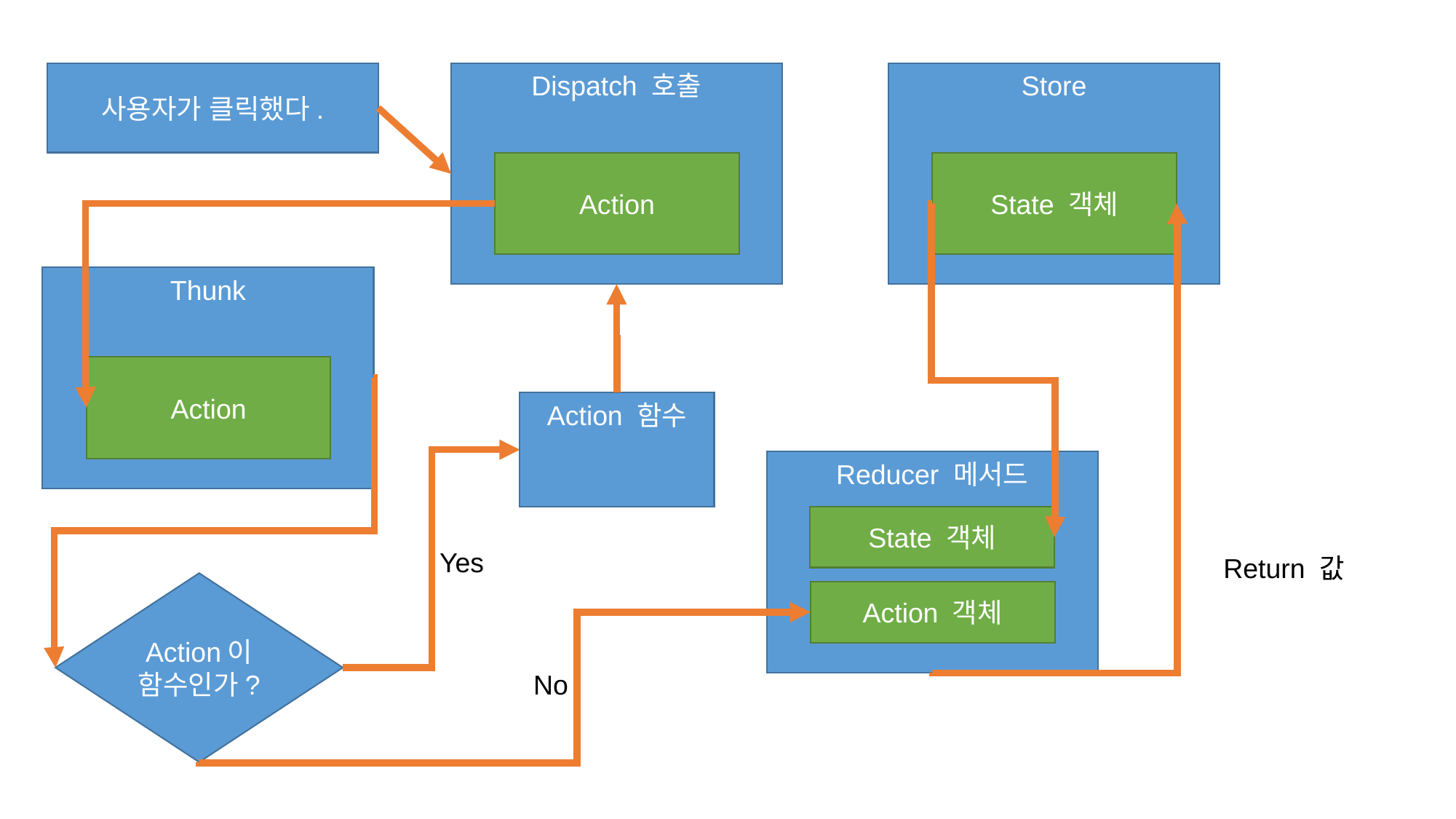

사용자가 클릭했다.
Dispatch 호출
Store
Action
State 객체
Thunk
Action
Action 함수
Reducer 메서드
State 객체
Yes
Return 값
Action이 함수인가?
Action 객체
No